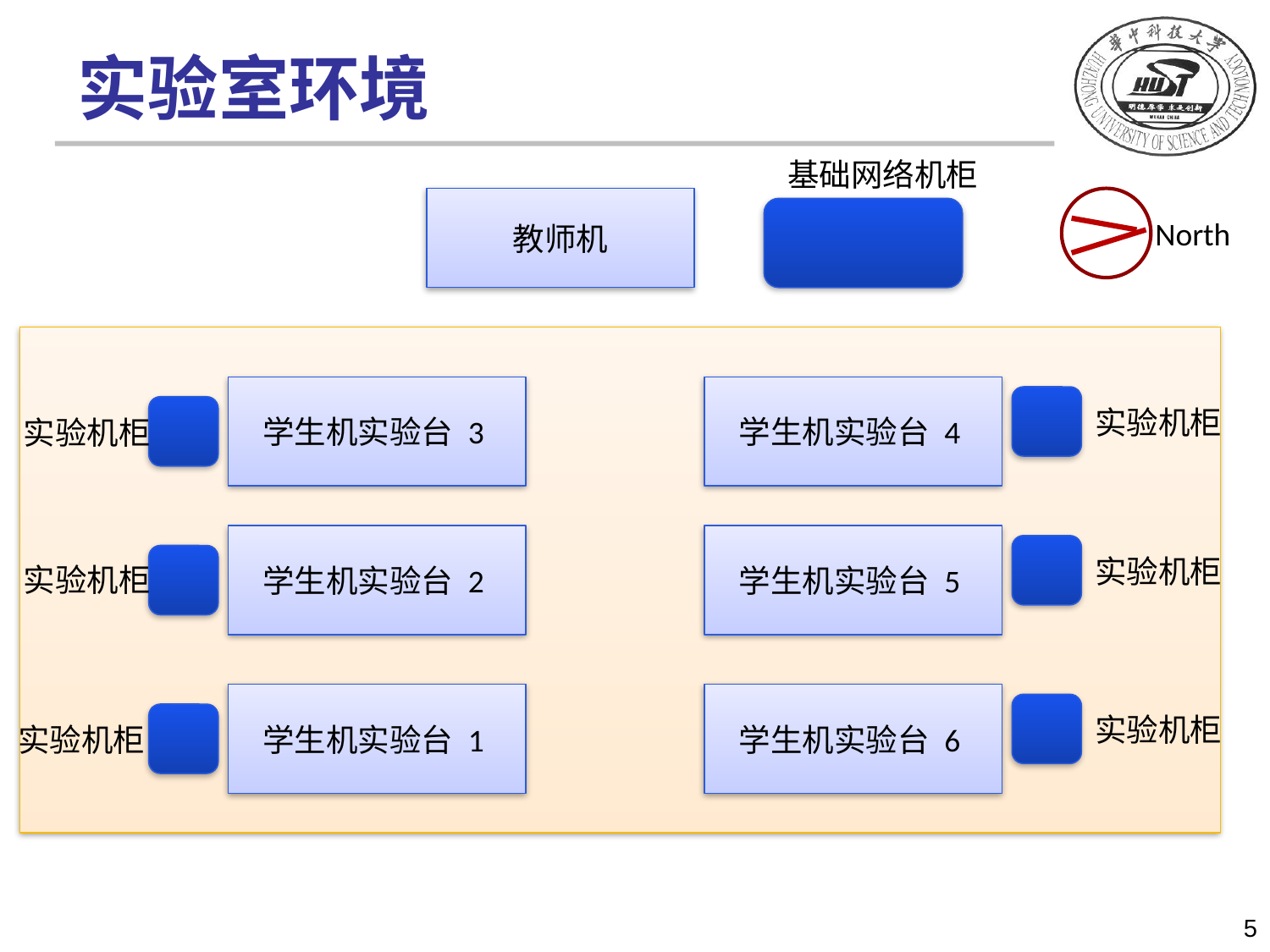

# 实验室环境
基础网络机柜

教师机

North

学生机实验台 3
学生机实验台 4

实验机柜
实验机柜
学生机实验台 2
学生机实验台 5

实验机柜
实验机柜
学生机实验台 1
学生机实验台 6

实验机柜
实验机柜
5